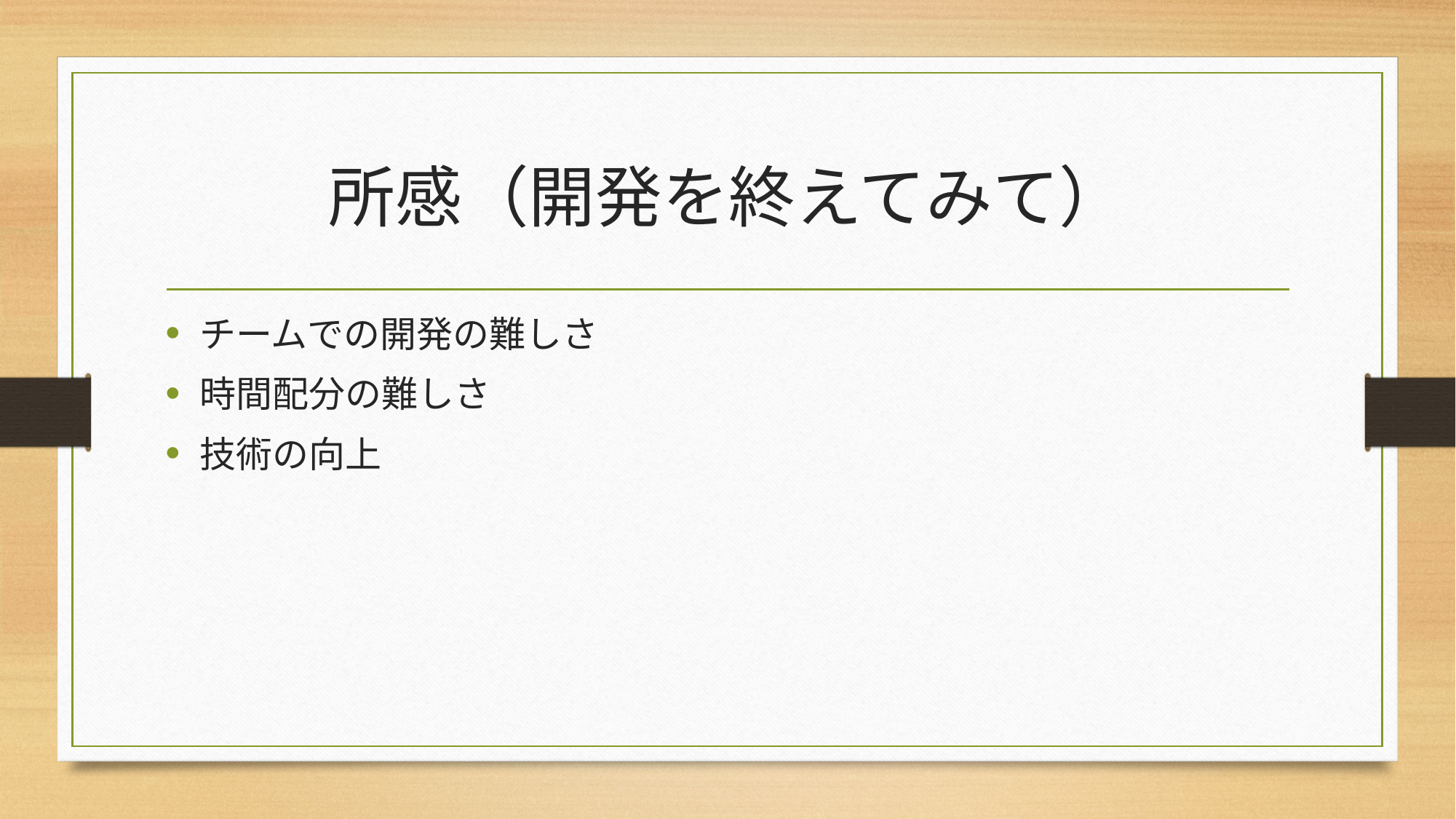

# 所感（開発を終えてみて）
チームでの開発の難しさ
時間配分の難しさ
技術の向上